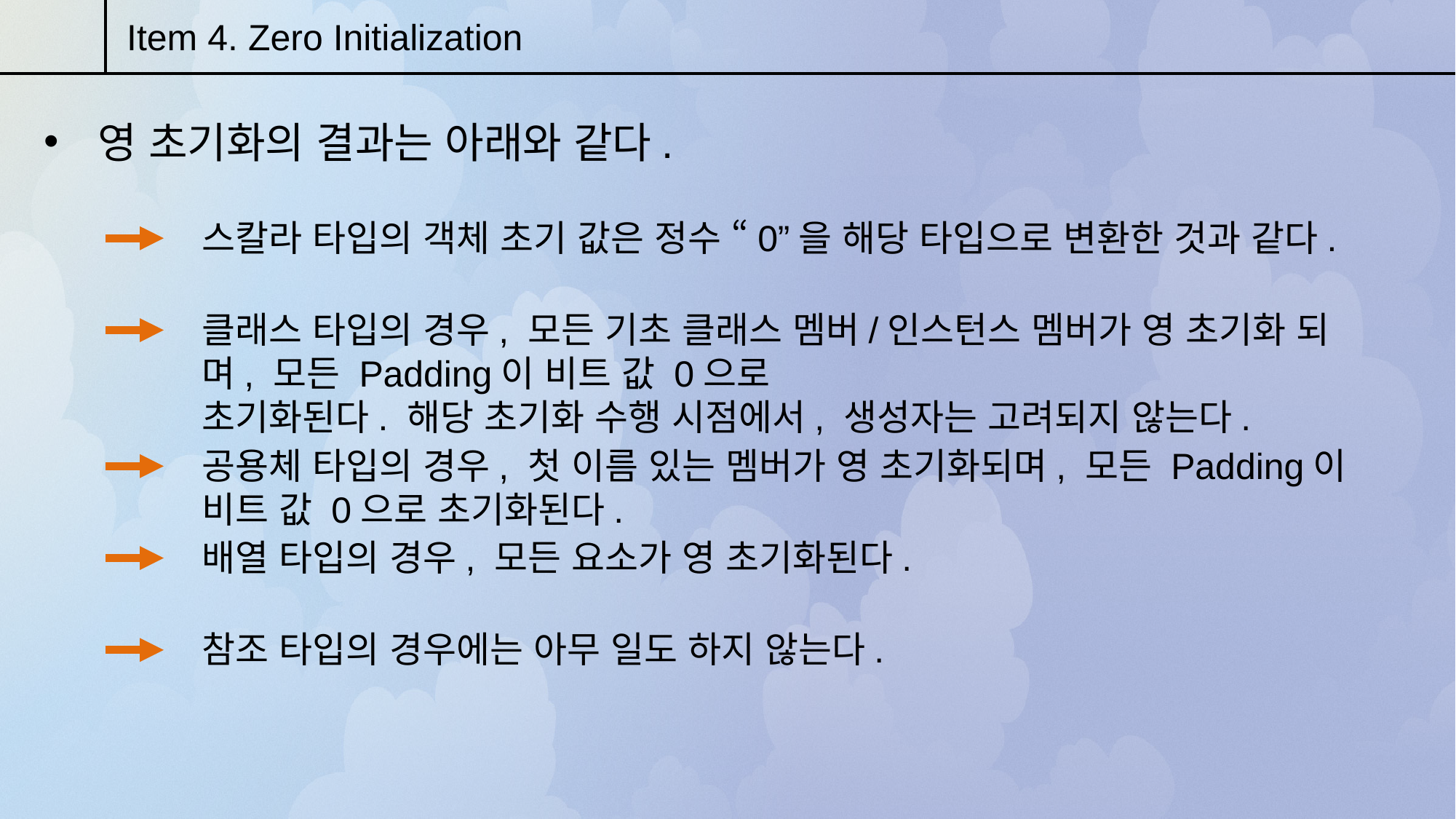

Item 4. Zero Initialization
 영 초기화의 결과는 아래와 같다.
스칼라 타입의 객체 초기 값은 정수 “0”을 해당 타입으로 변환한 것과 같다.
클래스 타입의 경우, 모든 기초 클래스 멤버/인스턴스 멤버가 영 초기화 되며, 모든 Padding이 비트 값 0으로
초기화된다. 해당 초기화 수행 시점에서, 생성자는 고려되지 않는다.
공용체 타입의 경우, 첫 이름 있는 멤버가 영 초기화되며, 모든 Padding이 비트 값 0으로 초기화된다.
배열 타입의 경우, 모든 요소가 영 초기화된다.
참조 타입의 경우에는 아무 일도 하지 않는다.